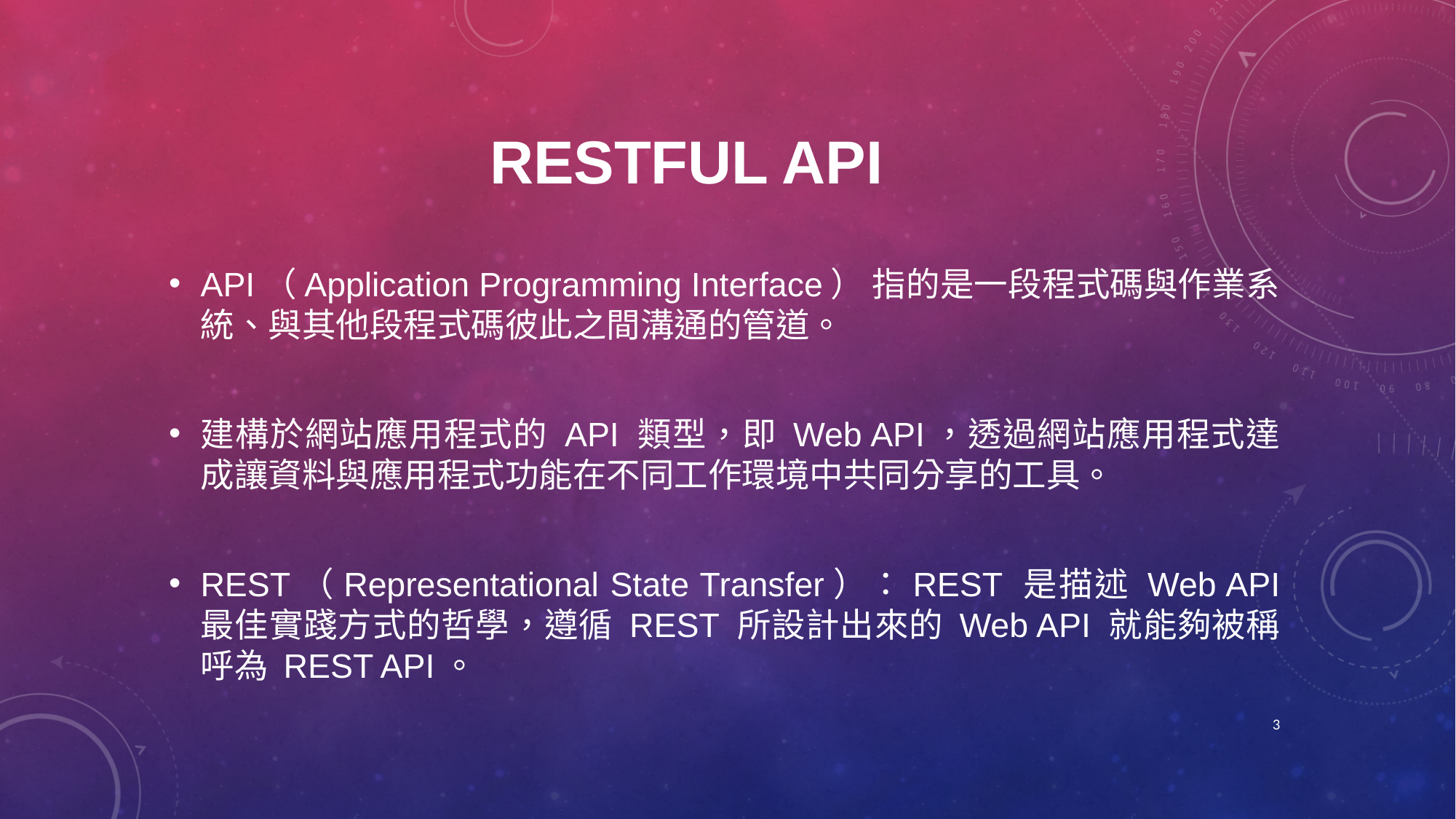

# Restful API
API（Application Programming Interface） 指的是一段程式碼與作業系統、與其他段程式碼彼此之間溝通的管道。

建構於網站應用程式的 API 類型，即 Web API，透過網站應用程式達成讓資料與應用程式功能在不同工作環境中共同分享的工具。

REST（Representational State Transfer）：REST 是描述 Web API 最佳實踐方式的哲學，遵循 REST 所設計出來的 Web API 就能夠被稱呼為 REST API。
3